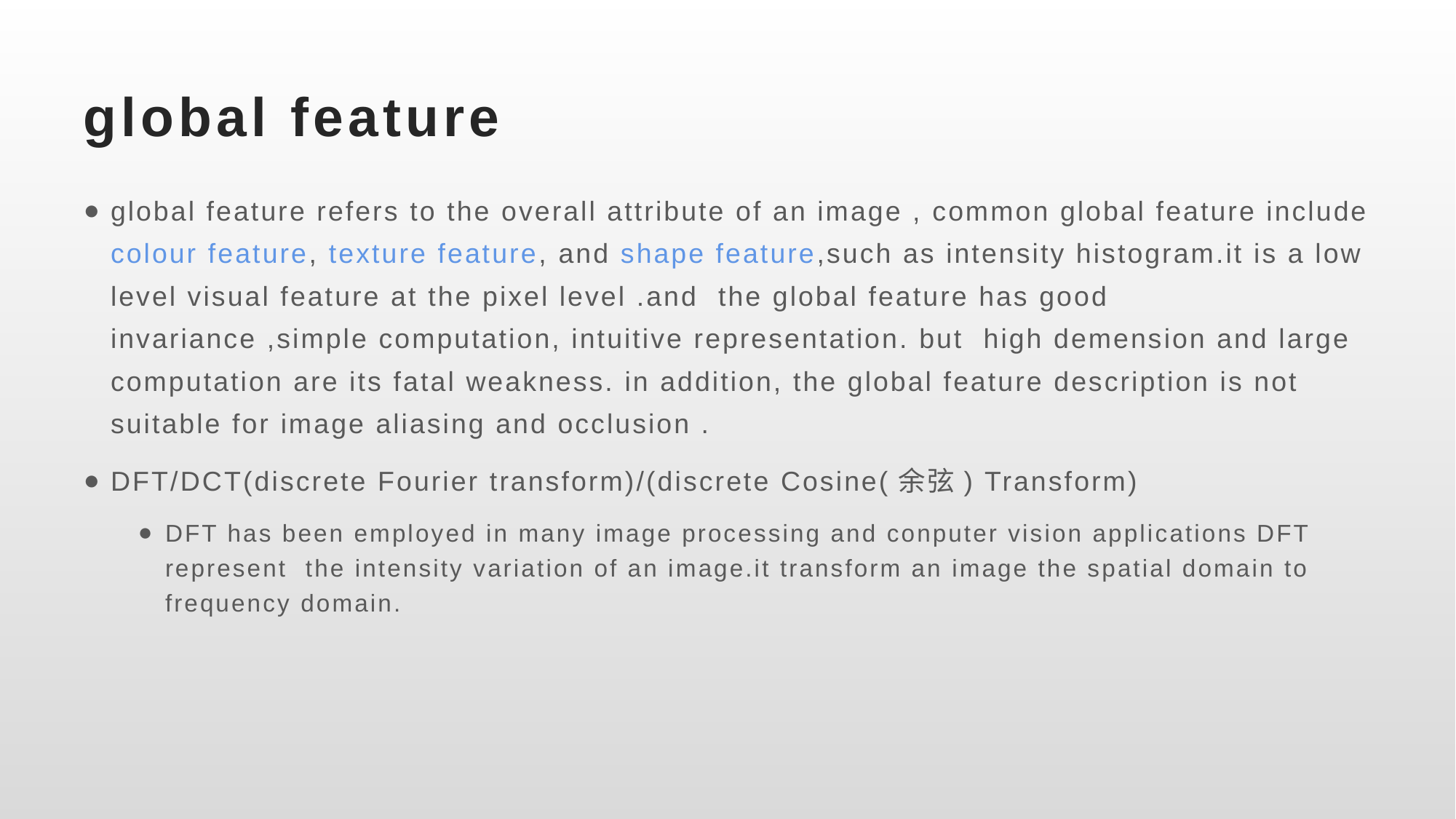

# global feature
global feature refers to the overall attribute of an image , common global feature include colour feature, texture feature, and shape feature,such as intensity histogram.it is a low level visual feature at the pixel level .and  the global feature has good invariance ,simple computation, intuitive representation. but  high demension and large computation are its fatal weakness. in addition, the global feature description is not suitable for image aliasing and occlusion .
DFT/DCT(discrete Fourier transform)/(discrete Cosine(余弦) Transform)
DFT has been employed in many image processing and conputer vision applications DFT represent  the intensity variation of an image.it transform an image the spatial domain to frequency domain.